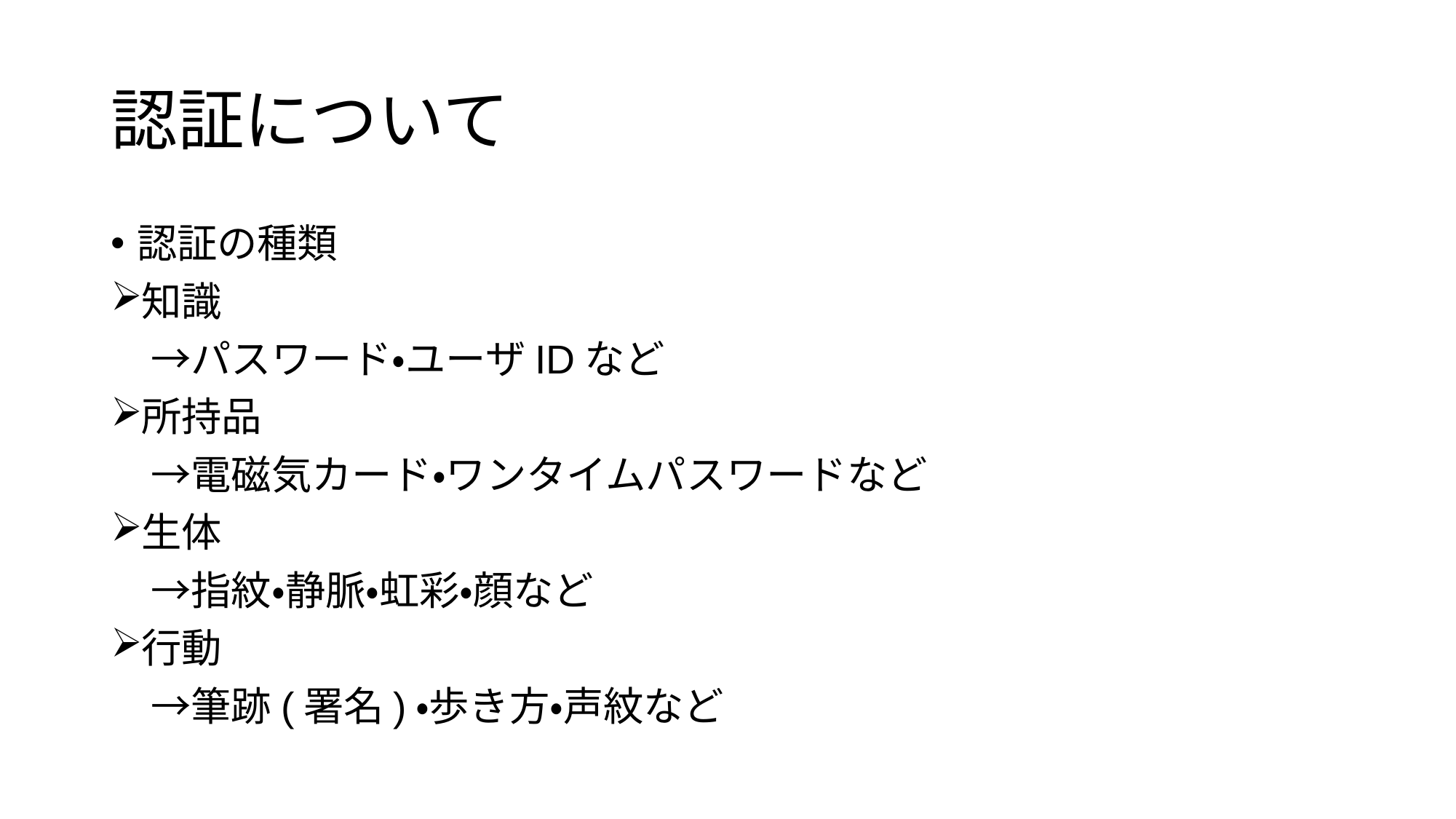

# 認証について
認証の種類
知識
　→パスワード・ユーザIDなど
所持品
　→電磁気カード・ワンタイムパスワードなど
生体
　→指紋・静脈・虹彩・顔など
行動
　→筆跡(署名)・歩き方・声紋など